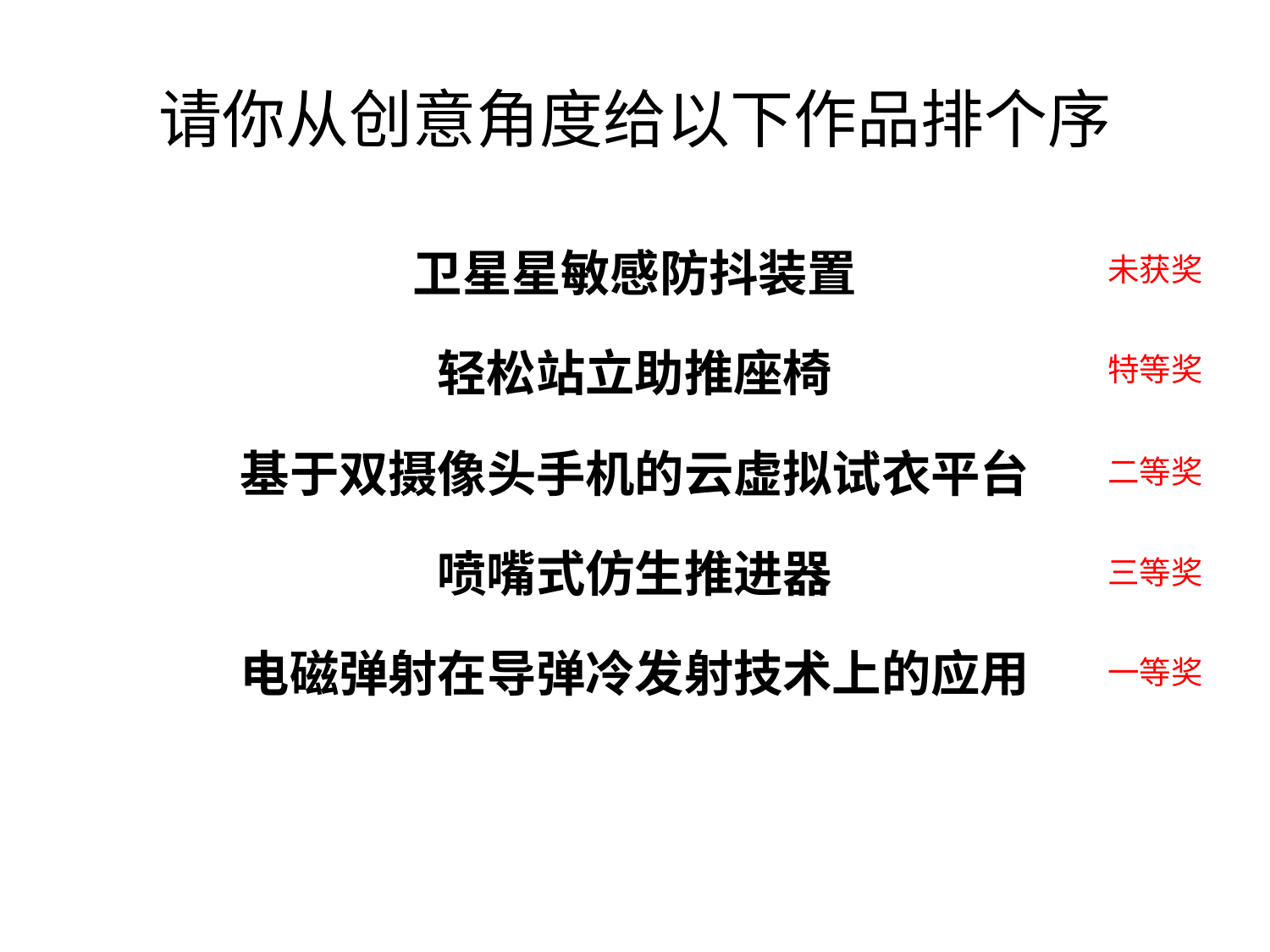

# 请你从创意角度给以下作品排个序
卫星星敏感防抖装置
未获奖
轻松站立助推座椅
特等奖
基于双摄像头手机的云虚拟试衣平台
二等奖
喷嘴式仿生推进器
三等奖
电磁弹射在导弹冷发射技术上的应用
一等奖